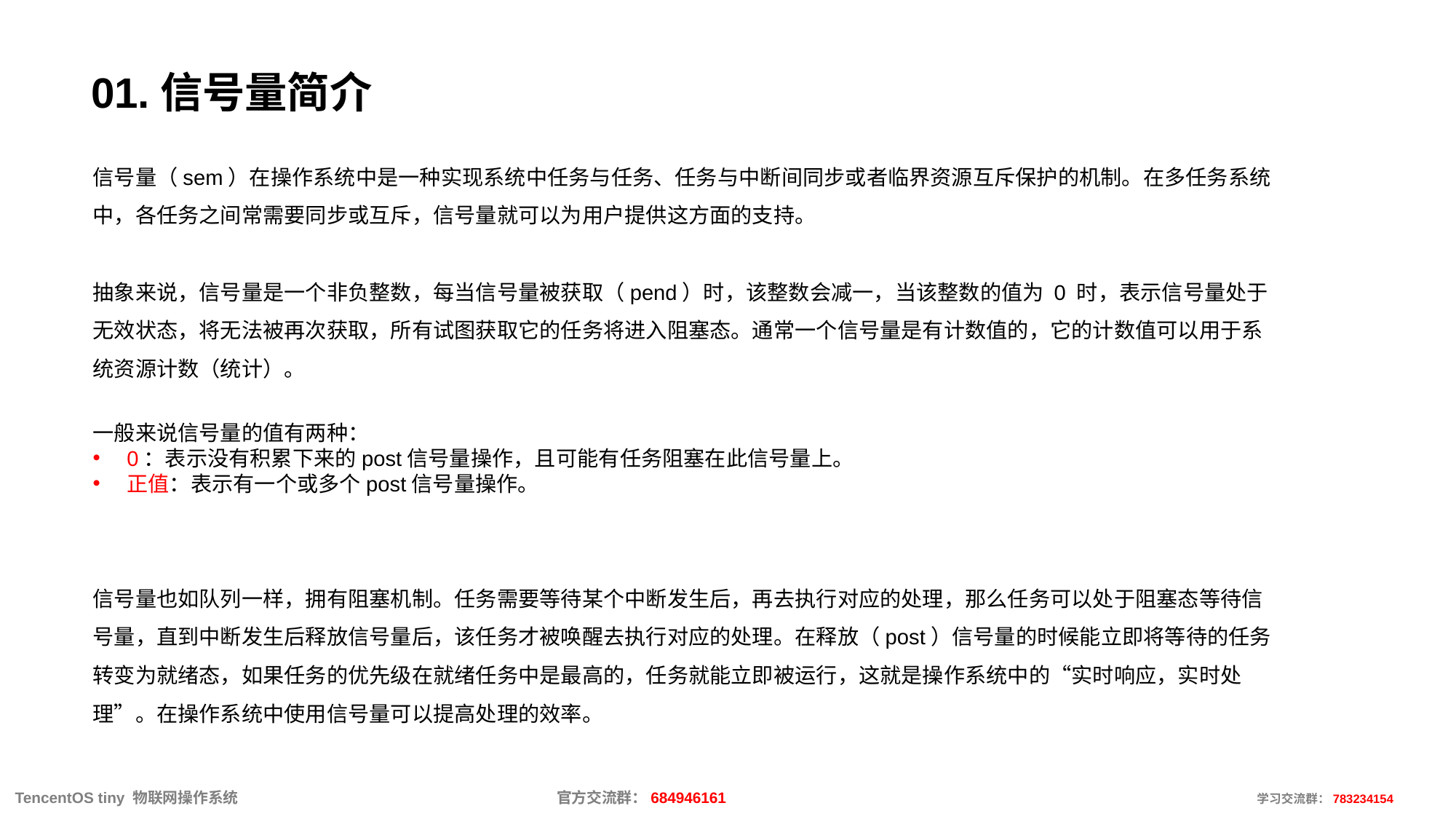

# 01.信号量简介
信号量（sem）在操作系统中是一种实现系统中任务与任务、任务与中断间同步或者临界资源互斥保护的机制。在多任务系统中，各任务之间常需要同步或互斥，信号量就可以为用户提供这方面的支持。

抽象来说，信号量是一个非负整数，每当信号量被获取（pend）时，该整数会减一，当该整数的值为 0 时，表示信号量处于无效状态，将无法被再次获取，所有试图获取它的任务将进入阻塞态。通常一个信号量是有计数值的，它的计数值可以用于系统资源计数（统计）。

一般来说信号量的值有两种：
0：表示没有积累下来的post信号量操作，且可能有任务阻塞在此信号量上。
正值：表示有一个或多个post信号量操作。

信号量也如队列一样，拥有阻塞机制。任务需要等待某个中断发生后，再去执行对应的处理，那么任务可以处于阻塞态等待信号量，直到中断发生后释放信号量后，该任务才被唤醒去执行对应的处理。在释放（post）信号量的时候能立即将等待的任务转变为就绪态，如果任务的优先级在就绪任务中是最高的，任务就能立即被运行，这就是操作系统中的“实时响应，实时处理”。在操作系统中使用信号量可以提高处理的效率。

 TencentOS tiny 物联网操作系统			官方交流群：684946161					          学习交流群：783234154